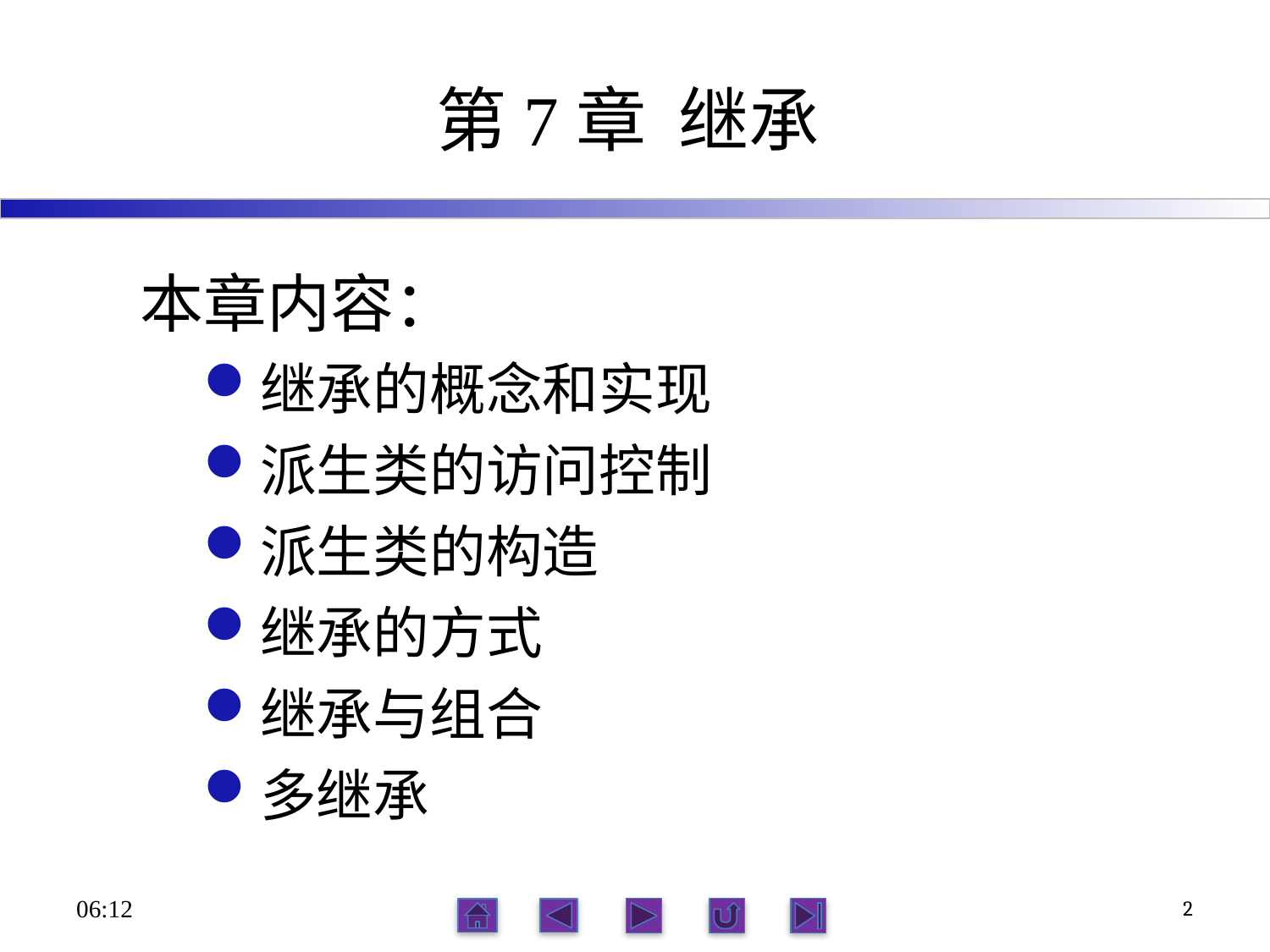

# 第7章  继承
本章内容：
继承的概念和实现
派生类的访问控制
派生类的构造
继承的方式
继承与组合
多继承
06:12
2